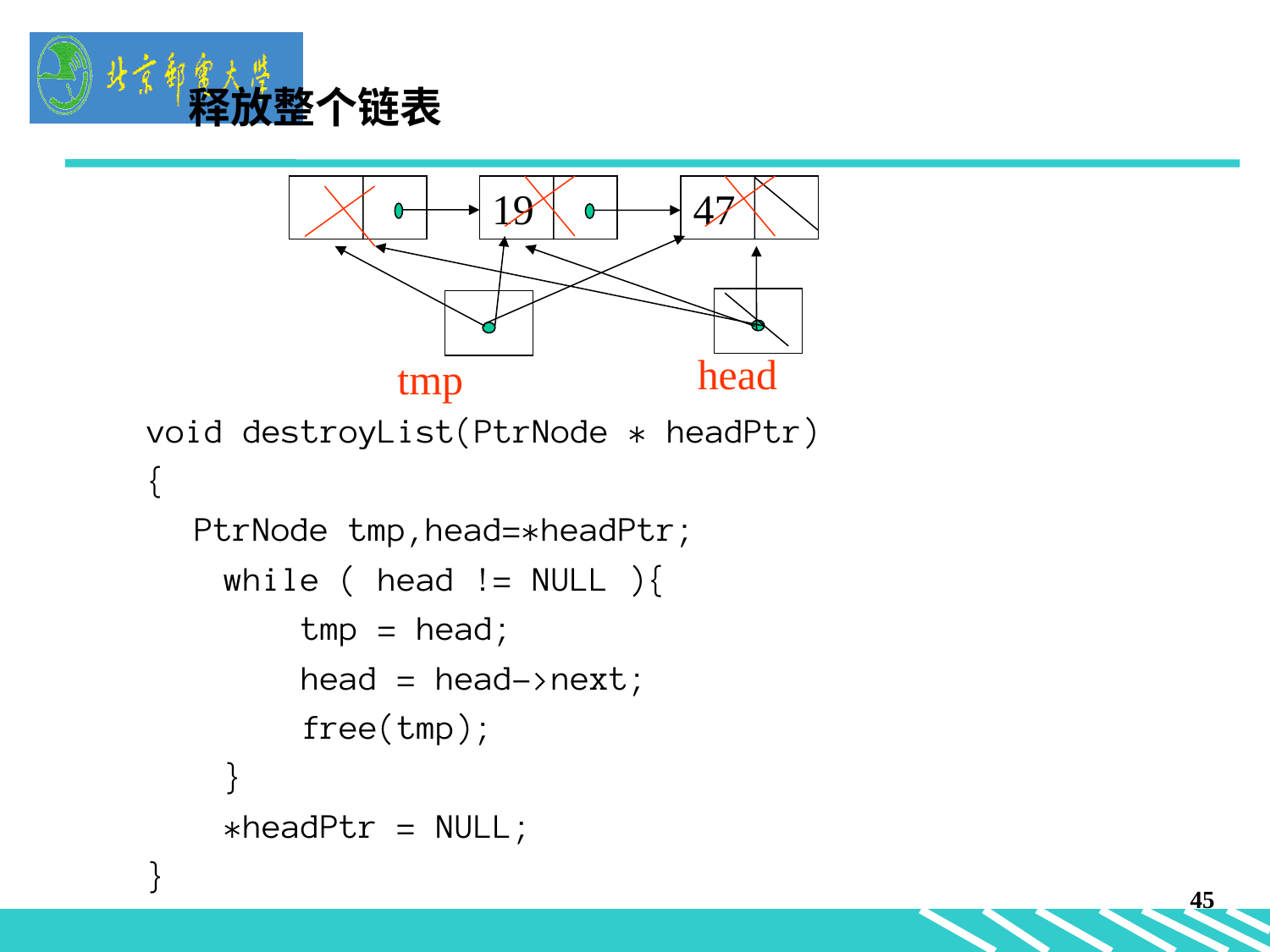

释放整个链表

19

47

head
tmp
void destroyList(PtrNode * headPtr)
{
	PtrNode tmp,head=*headPtr;
    while ( head != NULL ){
        tmp = head;
        head = head->next;
        free(tmp);
    }
    *headPtr = NULL;
}
45